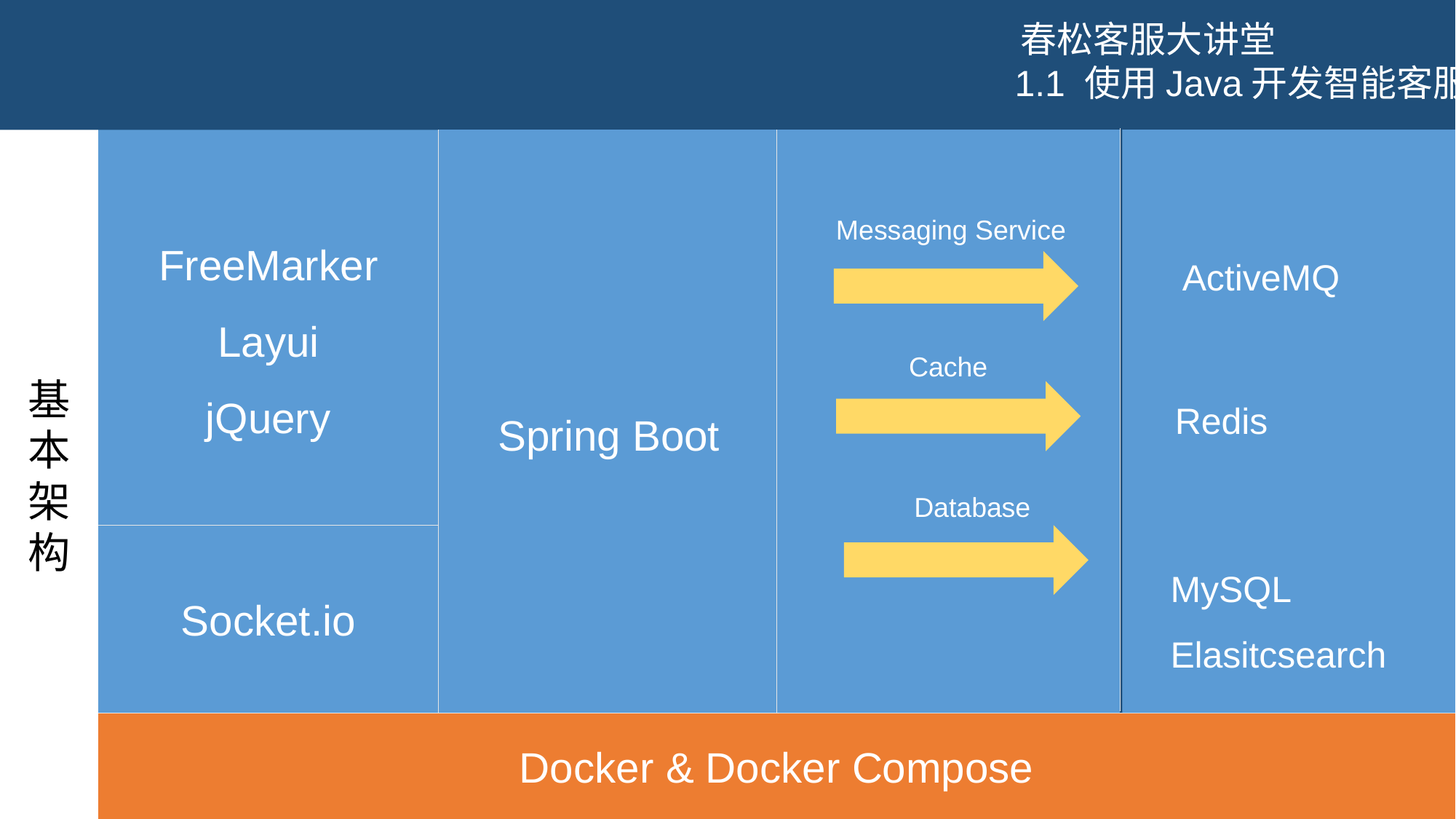

春松客服大讲堂
1.1 使用Java开发智能客服
基本架构
FreeMarker
Layui
jQuery
Spring Boot

Messaging Service
ActiveMQ

Cache

Redis
Database
Socket.io

MySQL
Elasitcsearch
Docker & Docker Compose